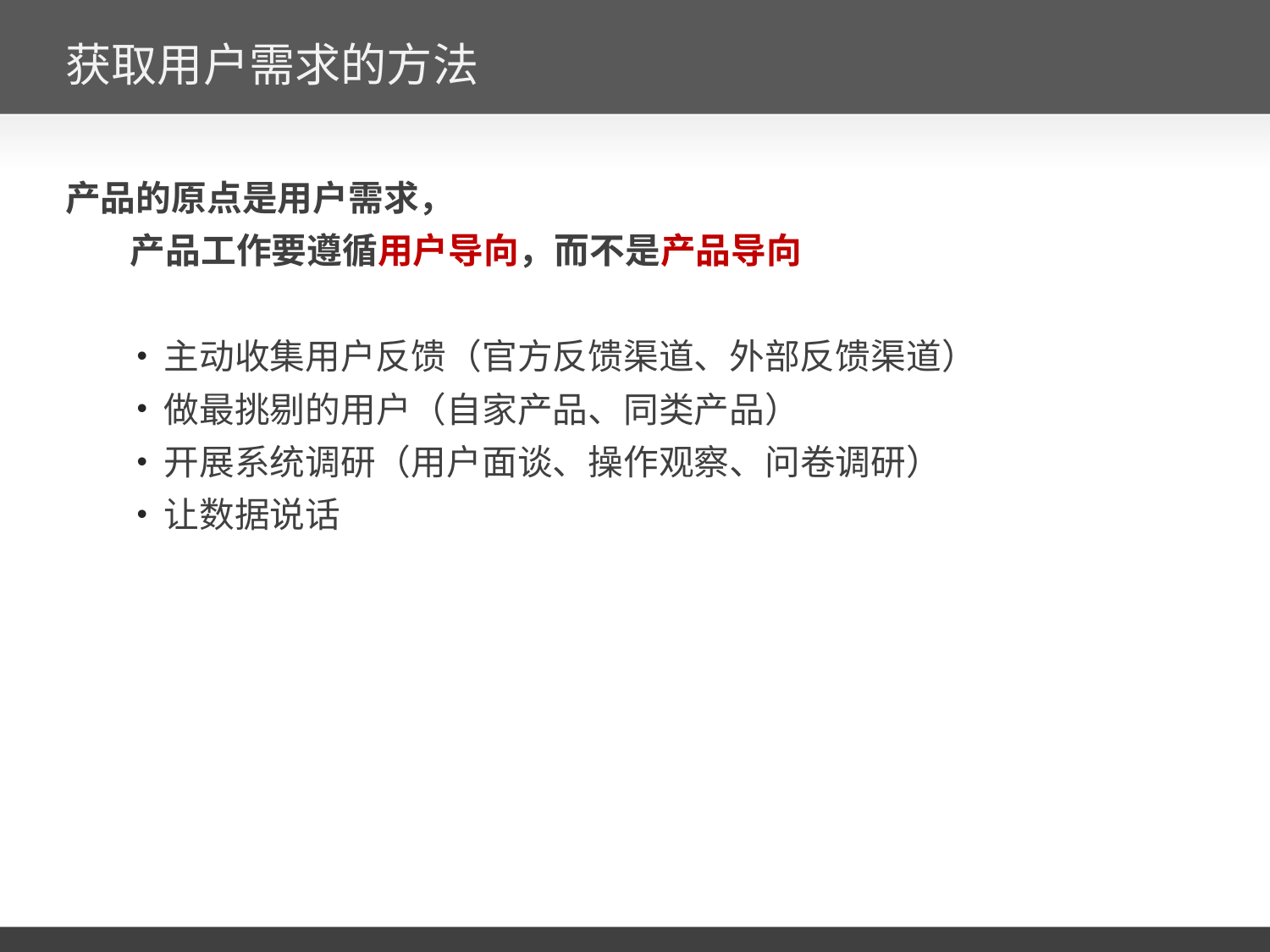

# 获取用户需求的方法
产品的原点是用户需求，
       产品工作要遵循用户导向，而不是产品导向

 主动收集用户反馈（官方反馈渠道、外部反馈渠道）
 做最挑剔的用户（自家产品、同类产品）
 开展系统调研（用户面谈、操作观察、问卷调研）
 让数据说话